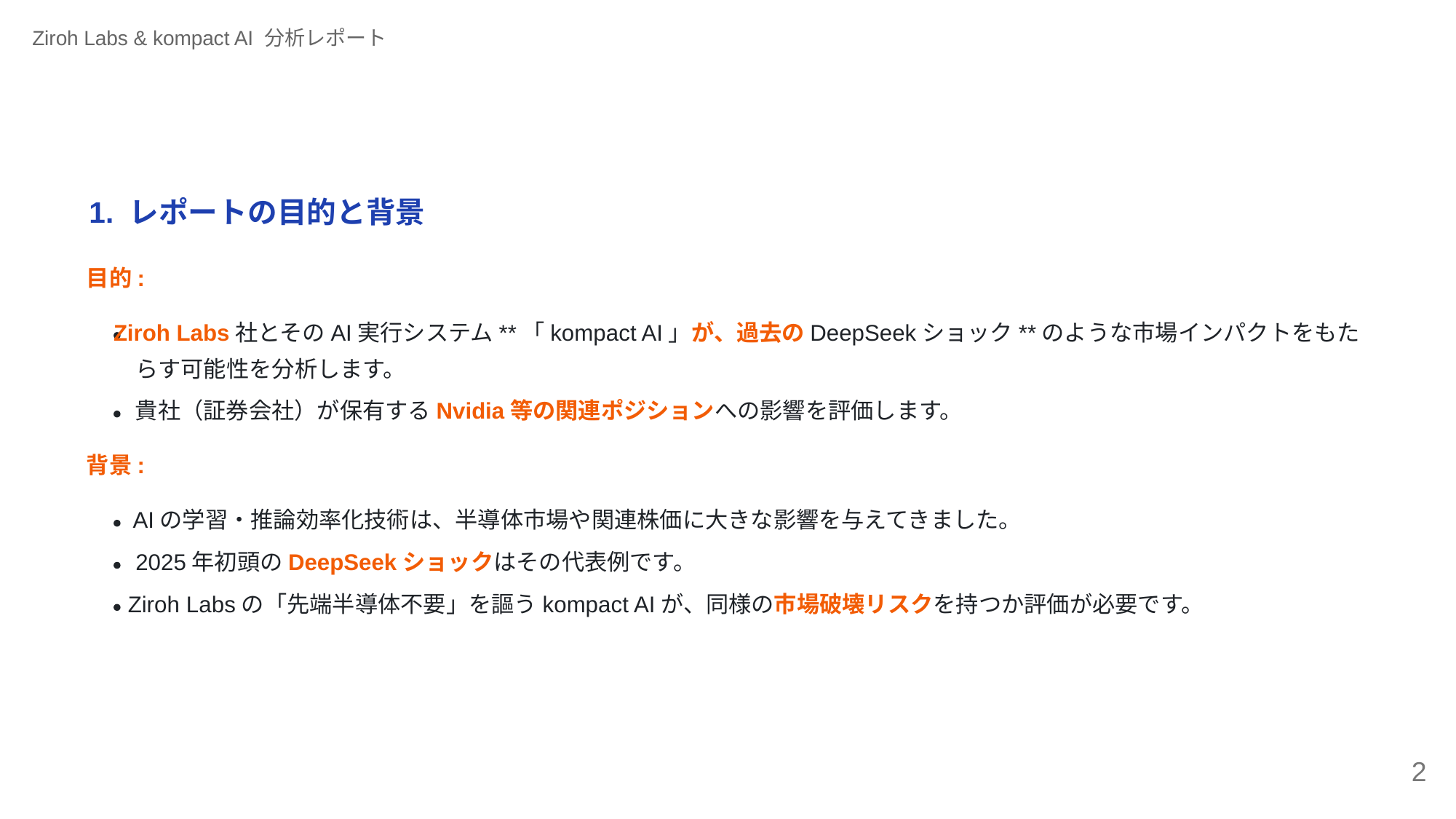

Ziroh Labs & kompact AI 分析レポート
1. レポートの⽬的と背景
⽬的:
Ziroh Labs社とそのAI実⾏システム**「kompact AI」が、過去のDeepSeekショック**のような市場インパクトをもた

らす可能性を分析します。
貴社（証券会社）が保有するNvidia等の関連ポジションへの影響を評価します。

背景:
AIの学習・推論効率化技術は、半導体市場や関連株価に⼤きな影響を与えてきました。

2025年初頭のDeepSeekショックはその代表例です。

Ziroh Labsの「先端半導体不要」を謳うkompact AIが、同様の市場破壊リスクを持つか評価が必要です。

2